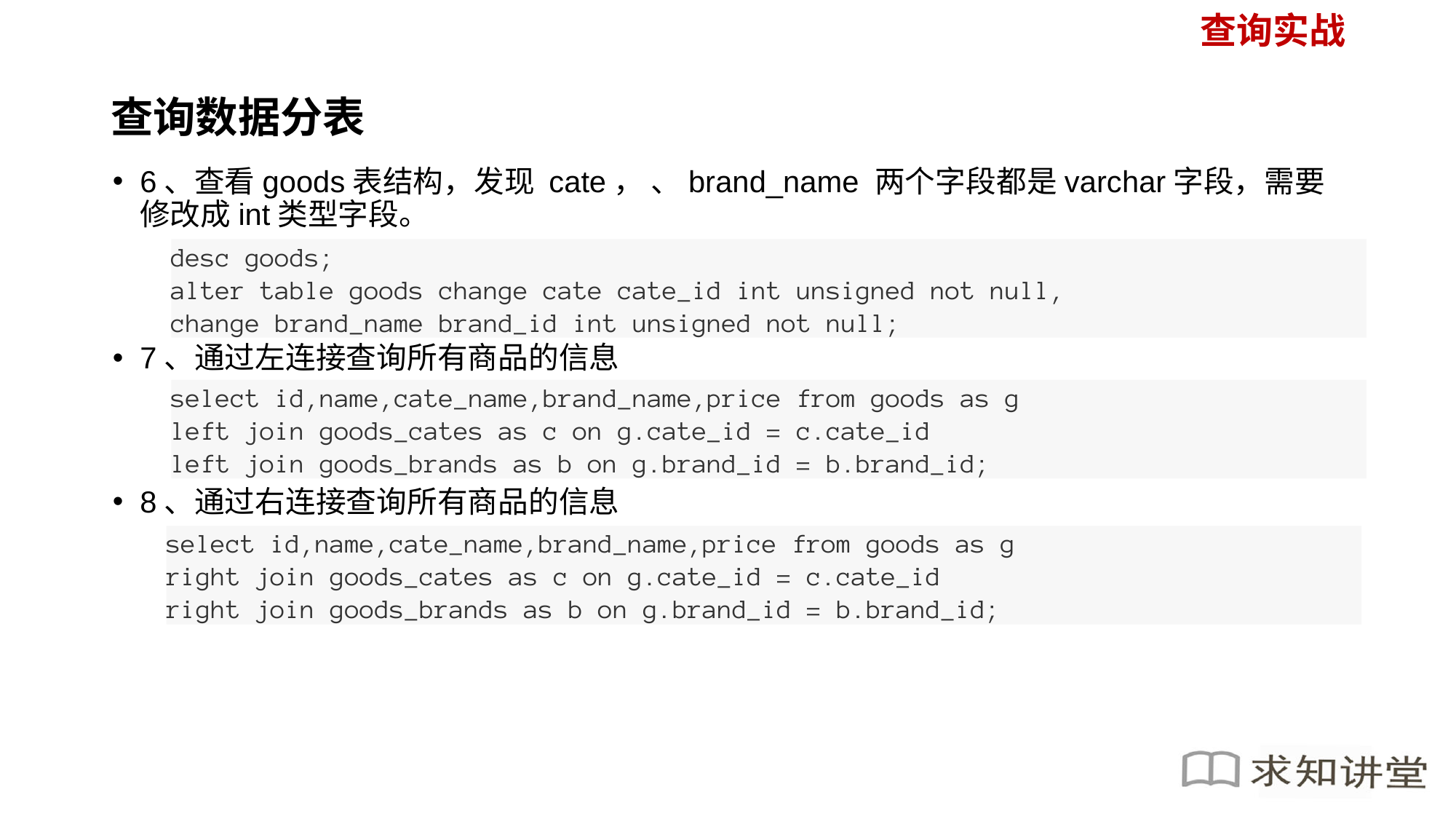

查询实战
# 查询数据分表
6、查看goods表结构，发现 cate， 、brand_name 两个字段都是varchar字段，需要修改成int类型字段。

7、通过左连接查询所有商品的信息

8、通过右连接查询所有商品的信息

desc goods;
alter table goods change cate cate_id int unsigned not null,
change brand_name brand_id int unsigned not null;
select id,name,cate_name,brand_name,price from goods as g
left join goods_cates as c on g.cate_id = c.cate_id
left join goods_brands as b on g.brand_id = b.brand_id;
select id,name,cate_name,brand_name,price from goods as g
right join goods_cates as c on g.cate_id = c.cate_id
right join goods_brands as b on g.brand_id = b.brand_id;